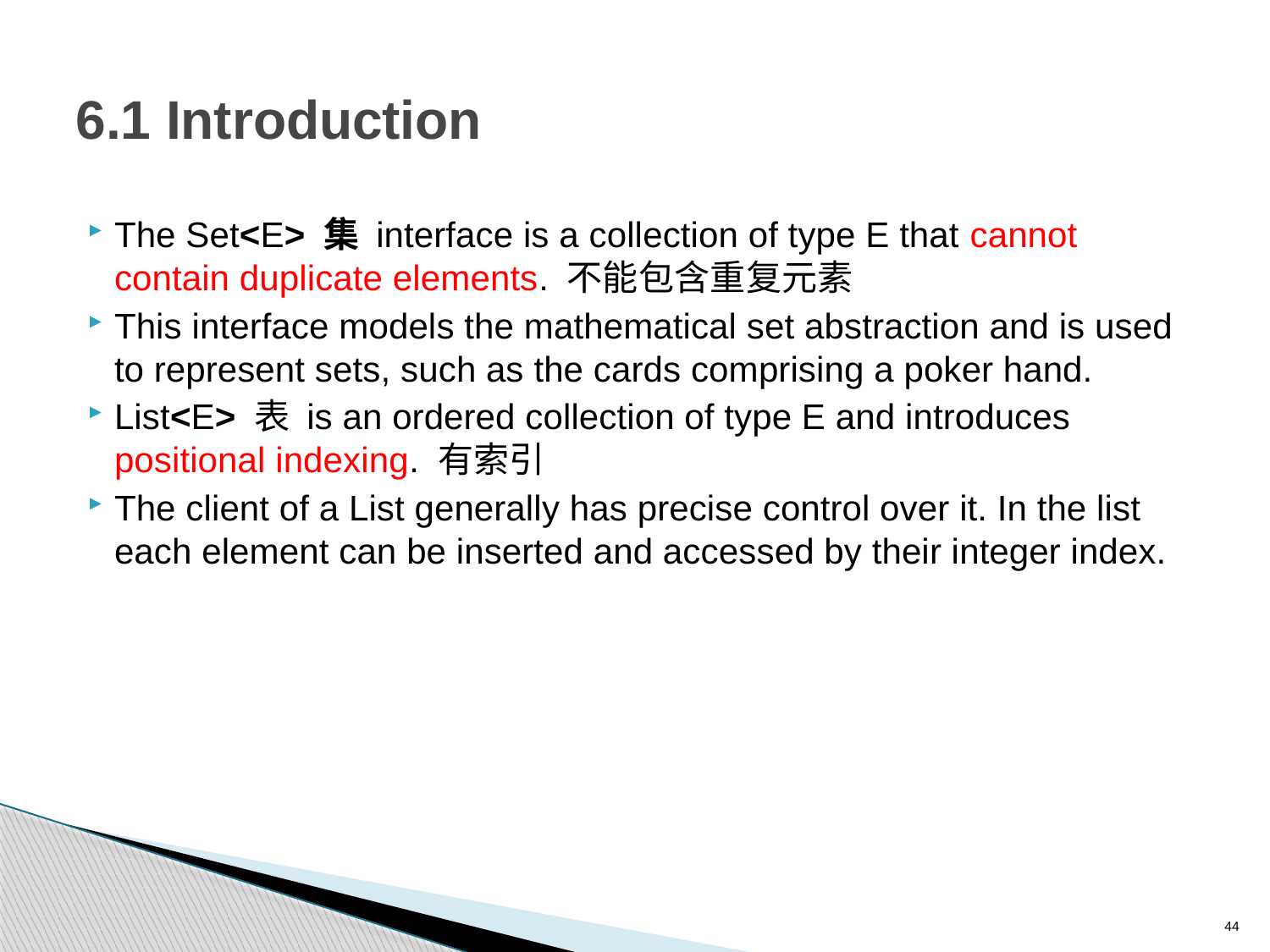

# 6.1 Introduction
The Set<E> 集 interface is a collection of type E that cannot contain duplicate elements. 不能包含重复元素
This interface models the mathematical set abstraction and is used to represent sets, such as the cards comprising a poker hand.
List<E> 表 is an ordered collection of type E and introduces positional indexing. 有索引
The client of a List generally has precise control over it. In the list each element can be inserted and accessed by their integer index.

44